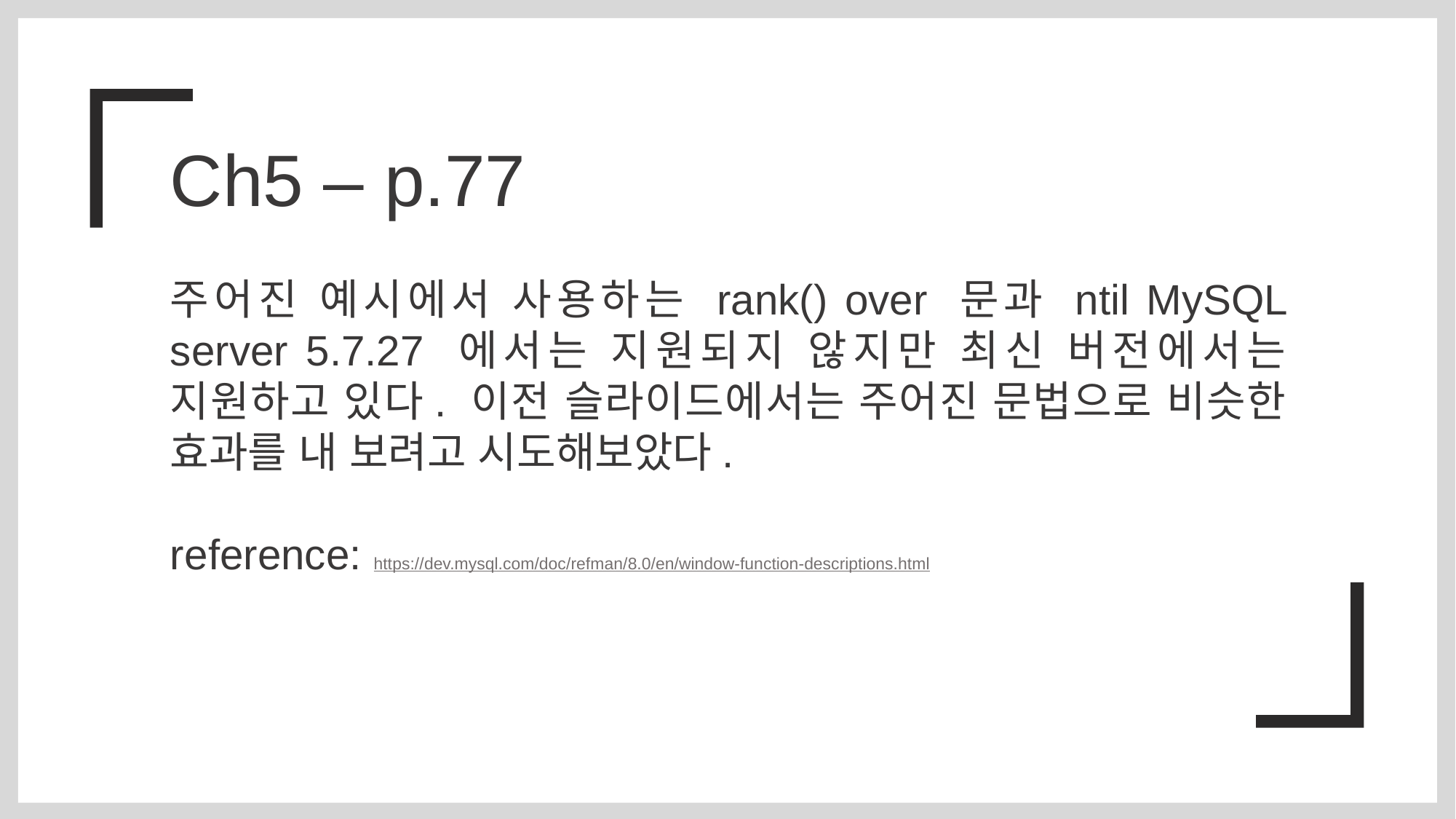

Ch5 – p.77
주어진 예시에서 사용하는 rank() over 문과 ntil MySQL server 5.7.27 에서는 지원되지 않지만 최신 버전에서는 지원하고 있다. 이전 슬라이드에서는 주어진 문법으로 비슷한 효과를 내 보려고 시도해보았다.

reference: https://dev.mysql.com/doc/refman/8.0/en/window-function-descriptions.html